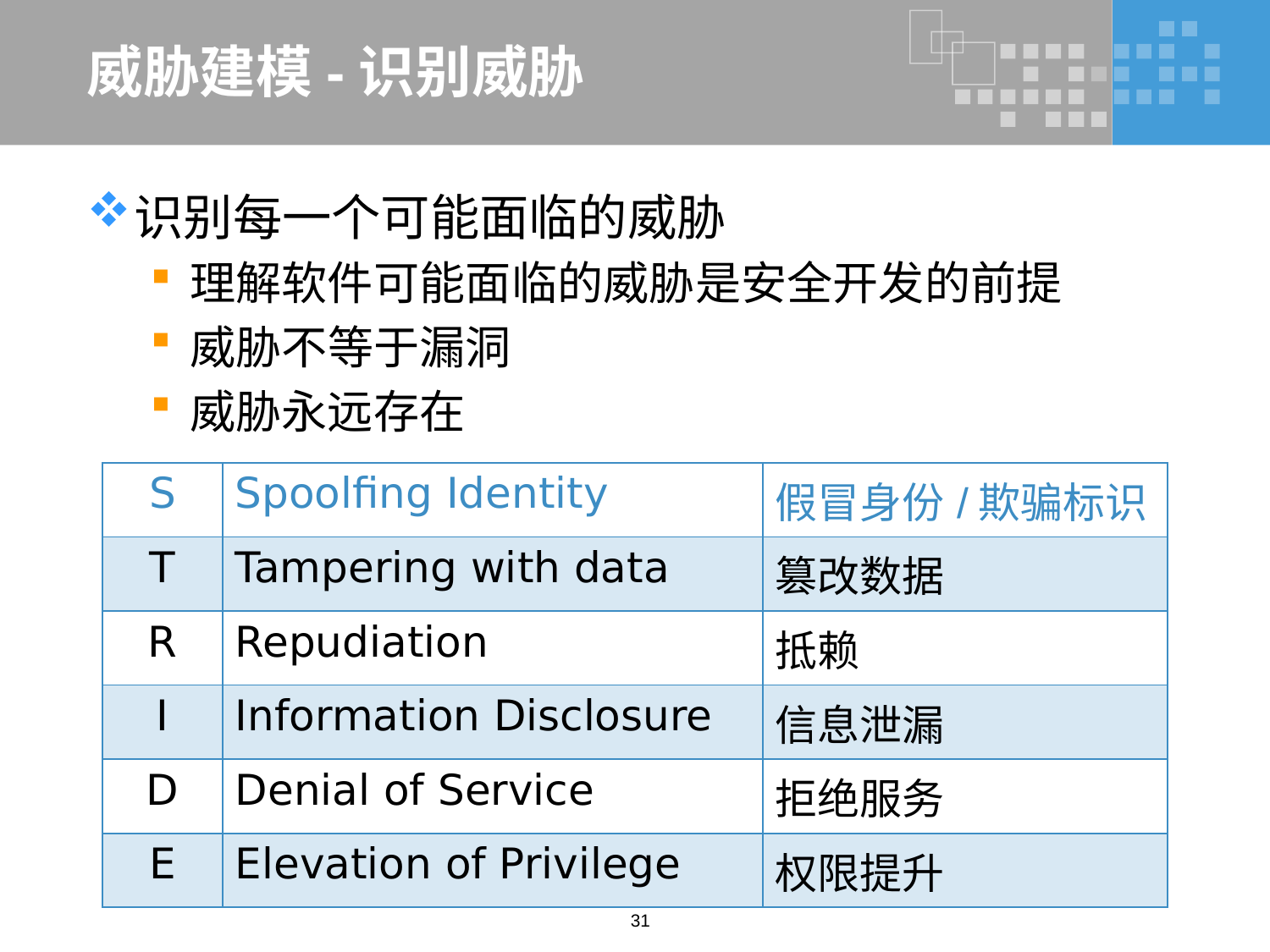

# 威胁建模-识别威胁
识别每一个可能面临的威胁
理解软件可能面临的威胁是安全开发的前提
威胁不等于漏洞
威胁永远存在

| S | Spoolfing Identity | 假冒身份/欺骗标识 |
| --- | --- | --- |
| T | Tampering with data | 篡改数据 |
| R | Repudiation | 抵赖 |
| I | Information Disclosure | 信息泄漏 |
| D | Denial of Service | 拒绝服务 |
| E | Elevation of Privilege | 权限提升 |
31